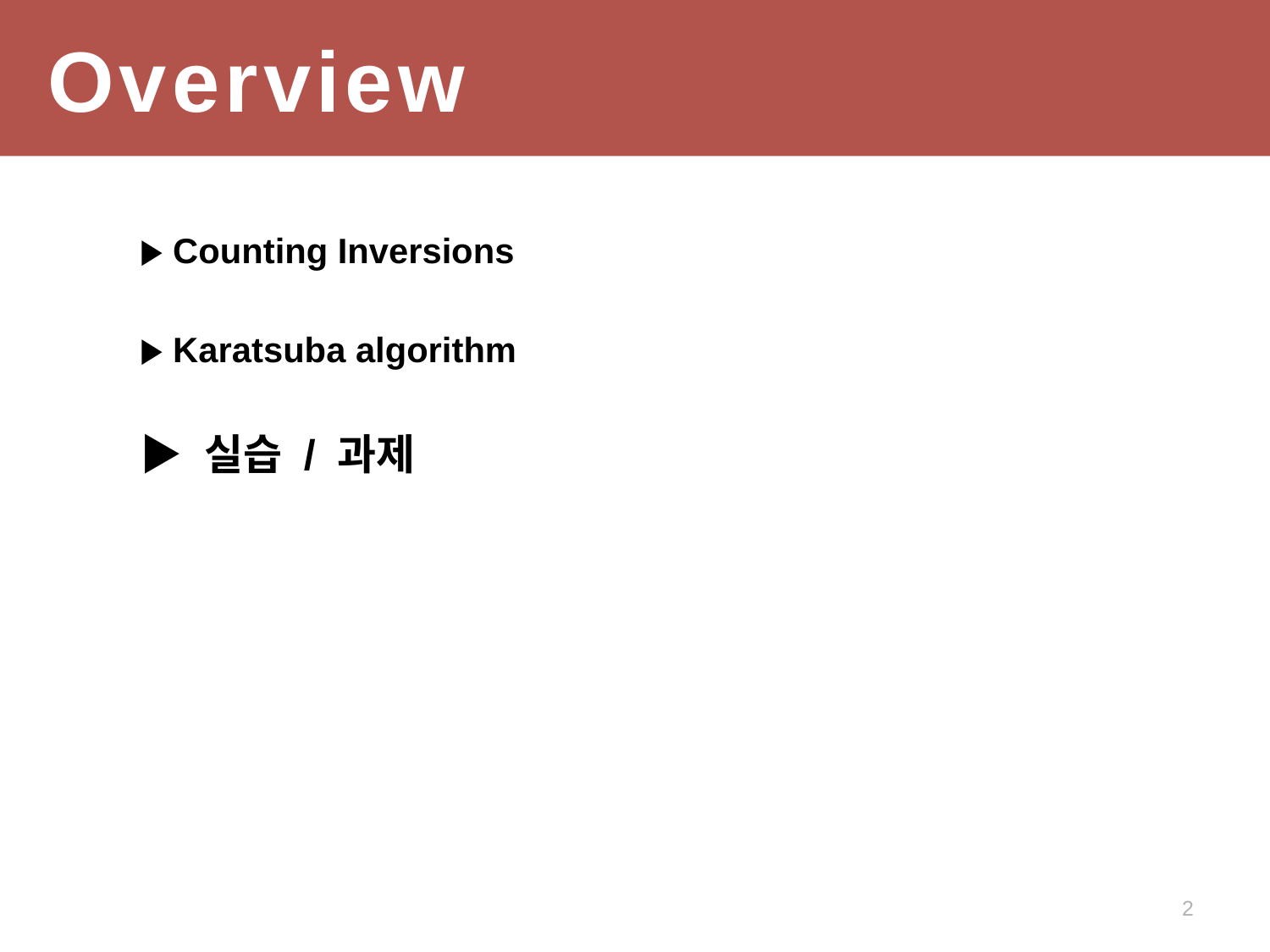

Overview
▶ Counting Inversions

▶ Karatsuba algorithm

▶ 실습 / 과제

2